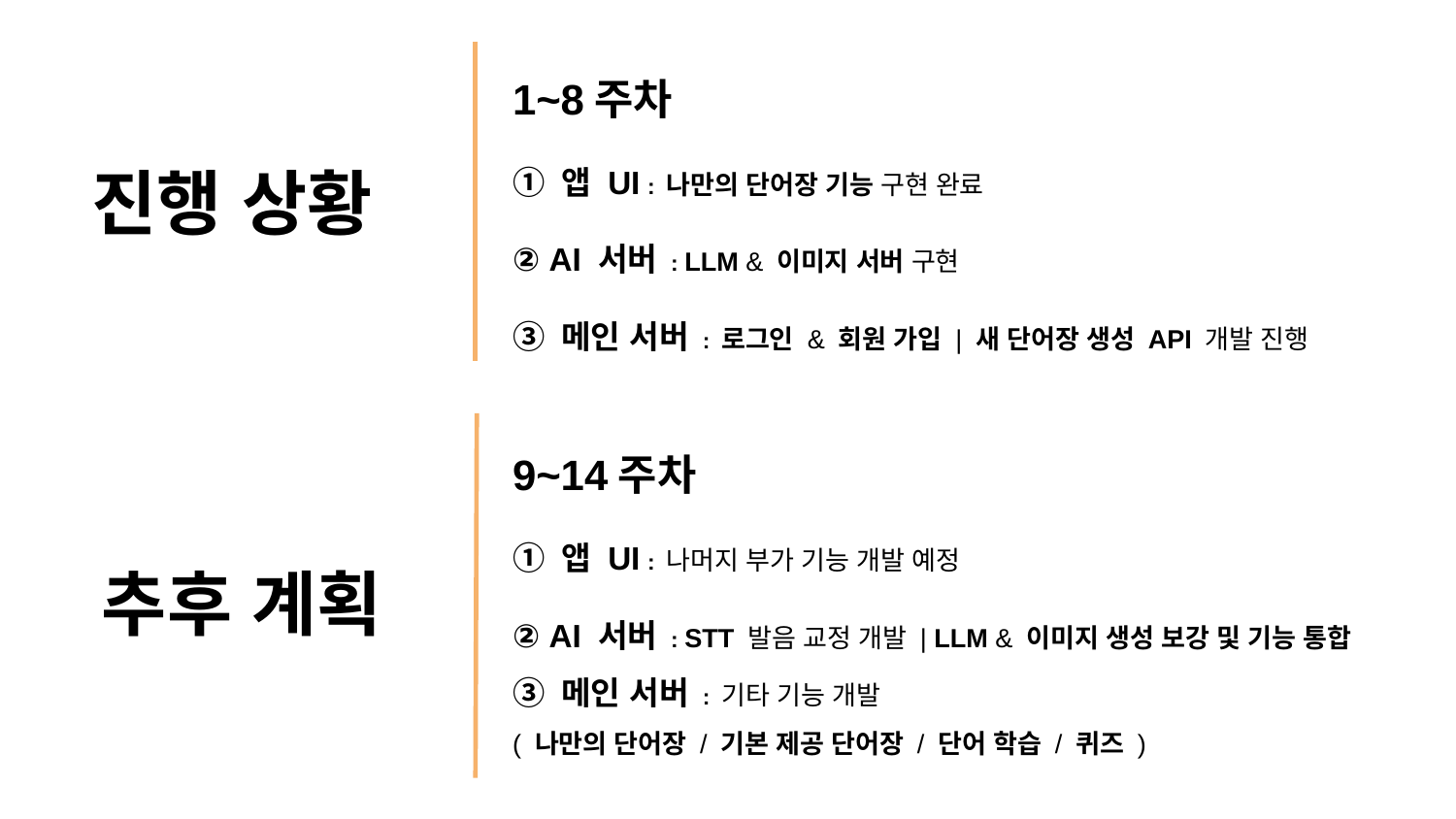

1~8주차
① 앱 UI : 나만의 단어장 기능 구현 완료
② AI 서버 : LLM & 이미지 서버 구현
③ 메인 서버 : 로그인 & 회원 가입 | 새 단어장 생성 API 개발 진행
진행 상황
9~14주차
① 앱 UI : 나머지 부가 기능 개발 예정
② AI 서버 : STT 발음 교정 개발 | LLM & 이미지 생성 보강 및 기능 통합
③ 메인 서버 : 기타 기능 개발
( 나만의 단어장 / 기본 제공 단어장 / 단어 학습 / 퀴즈 )
추후 계획